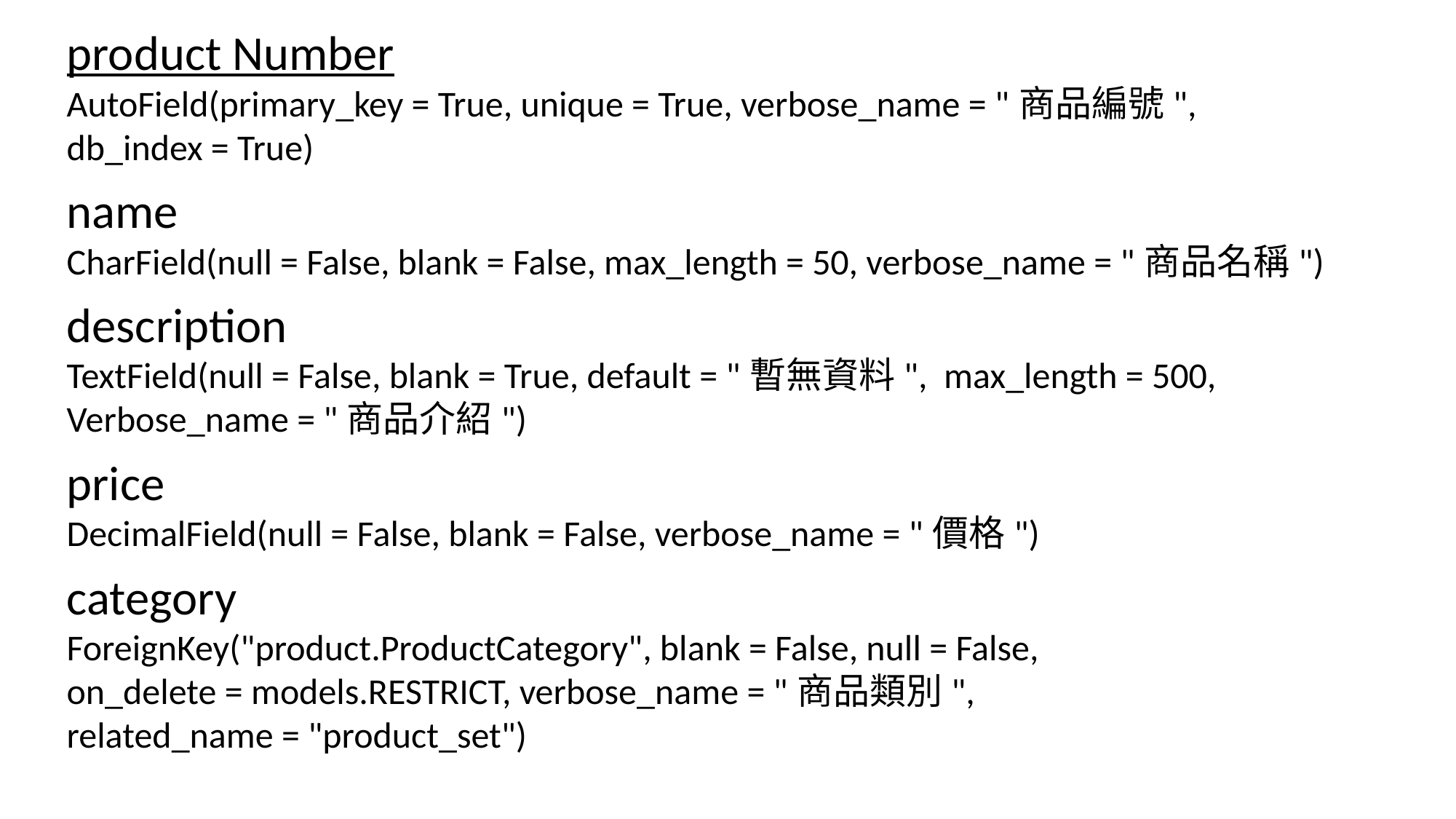

product Number
AutoField(primary_key = True, unique = True, verbose_name = "商品編號",
db_index = True)
name
CharField(null = False, blank = False, max_length = 50, verbose_name = "商品名稱")
description
TextField(null = False, blank = True, default = "暫無資料",  max_length = 500,
Verbose_name = "商品介紹")
price
DecimalField(null = False, blank = False, verbose_name = "價格")
category
ForeignKey("product.ProductCategory", blank = False, null = False,
on_delete = models.RESTRICT, verbose_name = "商品類別",
related_name = "product_set")